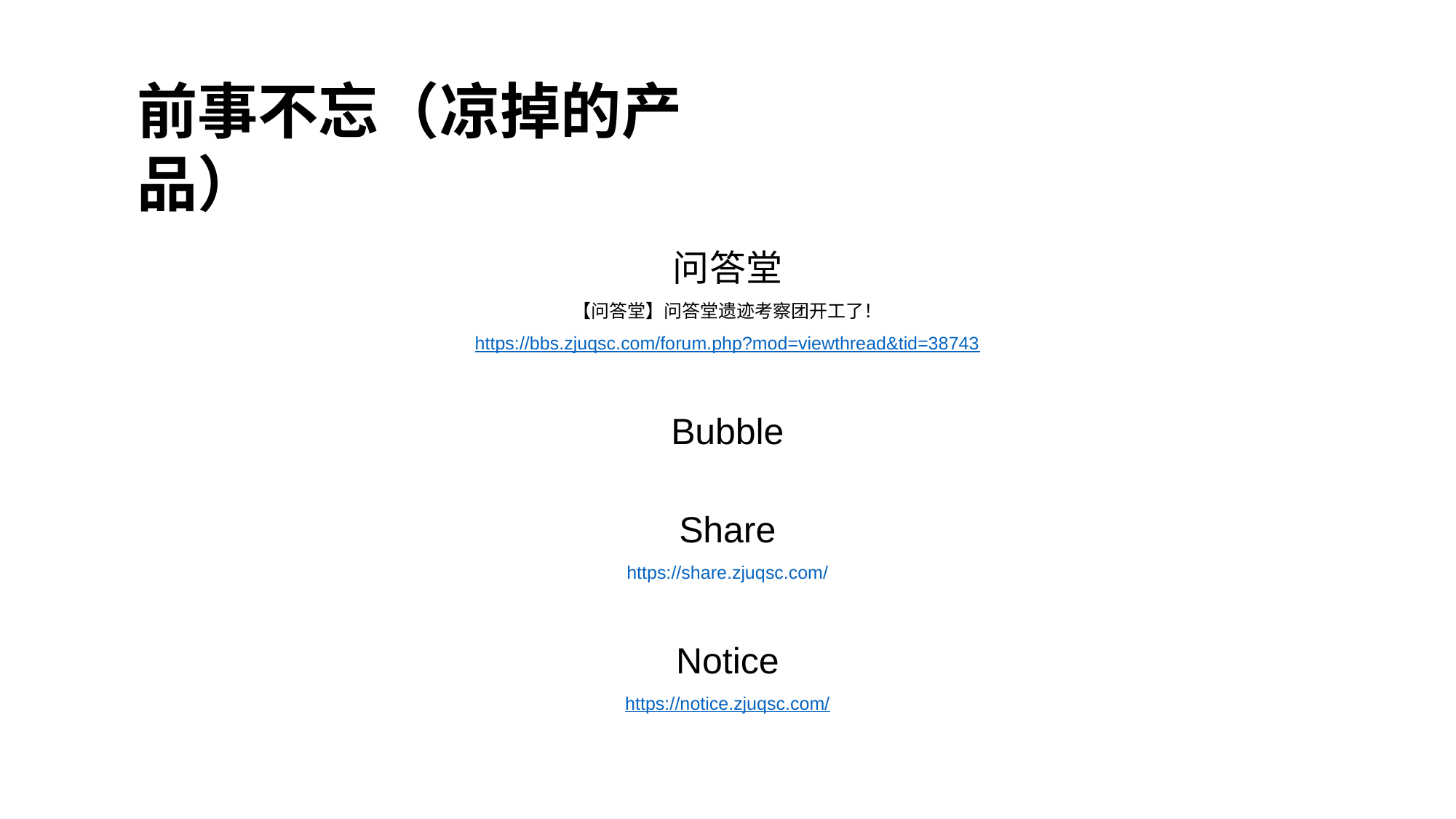

前事不忘（凉掉的产品）
问答堂
【问答堂】问答堂遗迹考察团开工了！
https://bbs.zjuqsc.com/forum.php?mod=viewthread&tid=38743

Bubble

Share
https://share.zjuqsc.com/

Notice
https://notice.zjuqsc.com/